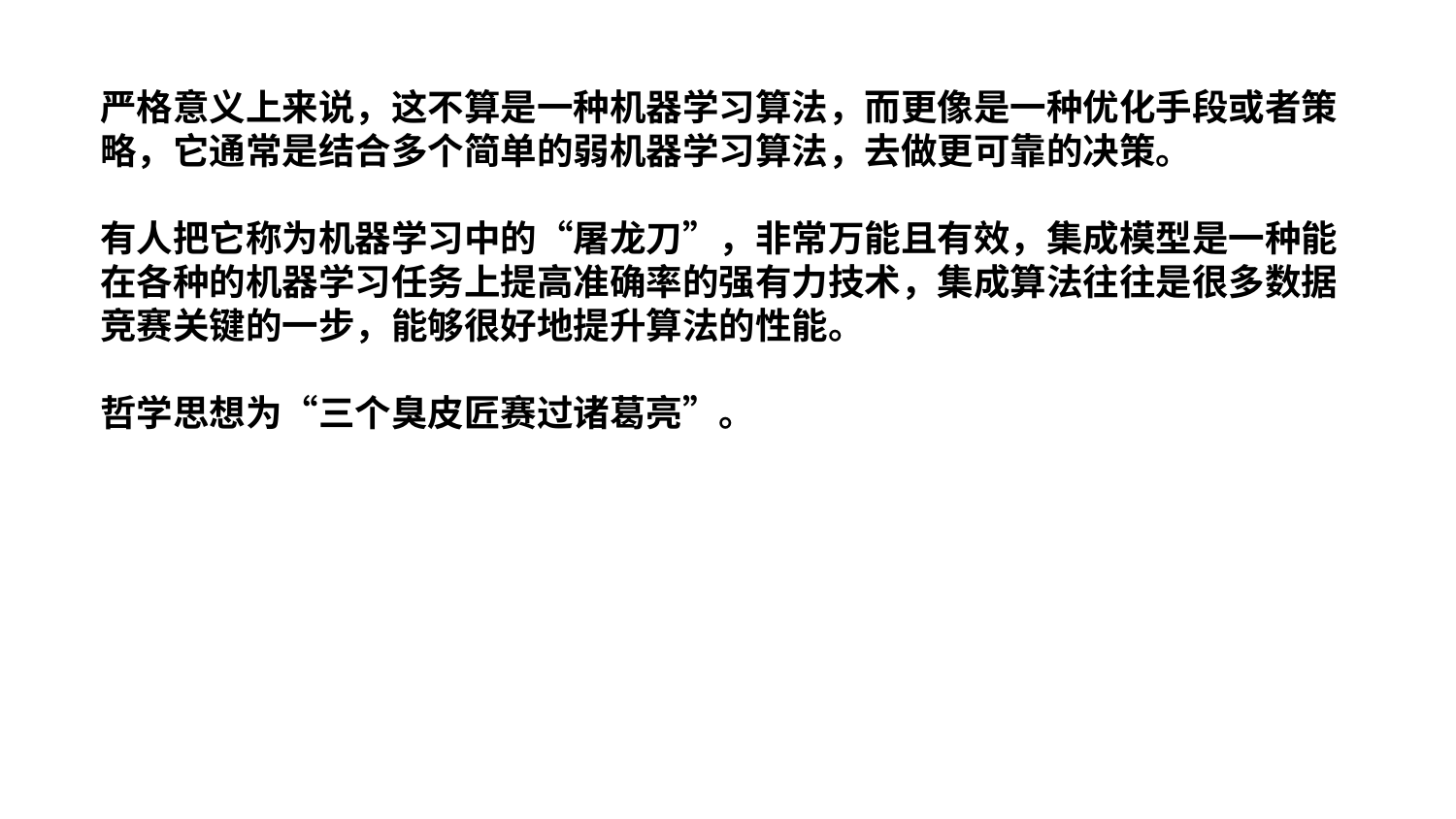

严格意义上来说，这不算是一种机器学习算法，而更像是一种优化手段或者策略，它通常是结合多个简单的弱机器学习算法，去做更可靠的决策。

有人把它称为机器学习中的“屠龙刀”，非常万能且有效，集成模型是一种能在各种的机器学习任务上提高准确率的强有力技术，集成算法往往是很多数据竞赛关键的一步，能够很好地提升算法的性能。

哲学思想为“三个臭皮匠赛过诸葛亮”。